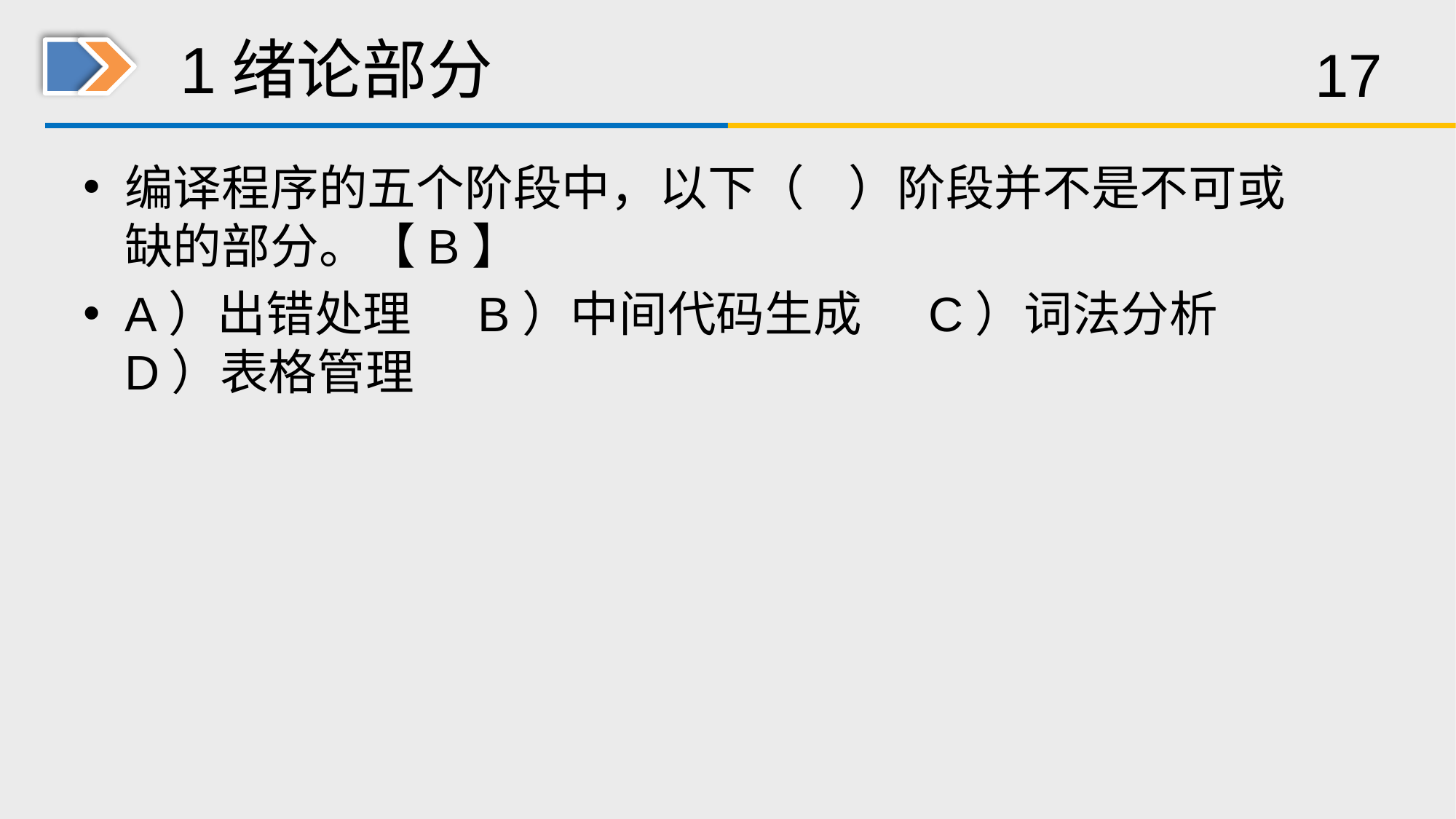

# 1绪论部分
17
编译程序的五个阶段中，以下（    ）阶段并不是不可或缺的部分。【B】
A）出错处理     B）中间代码生成     C）词法分析        D）表格管理